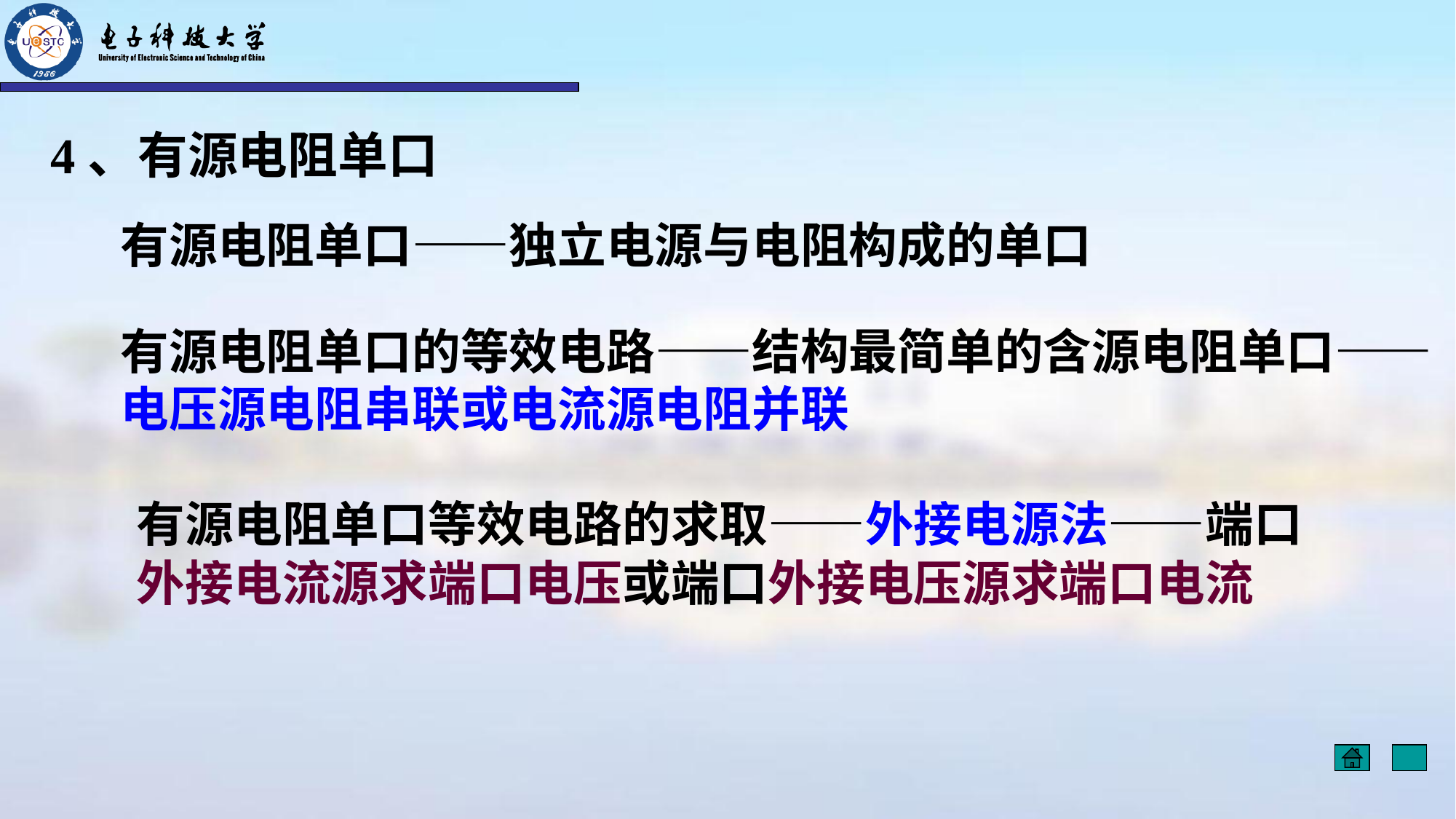

4、有源电阻单口
有源电阻单口——独立电源与电阻构成的单口
有源电阻单口的等效电路——结构最简单的含源电阻单口——电压源电阻串联或电流源电阻并联
有源电阻单口等效电路的求取——外接电源法——端口外接电流源求端口电压或端口外接电压源求端口电流